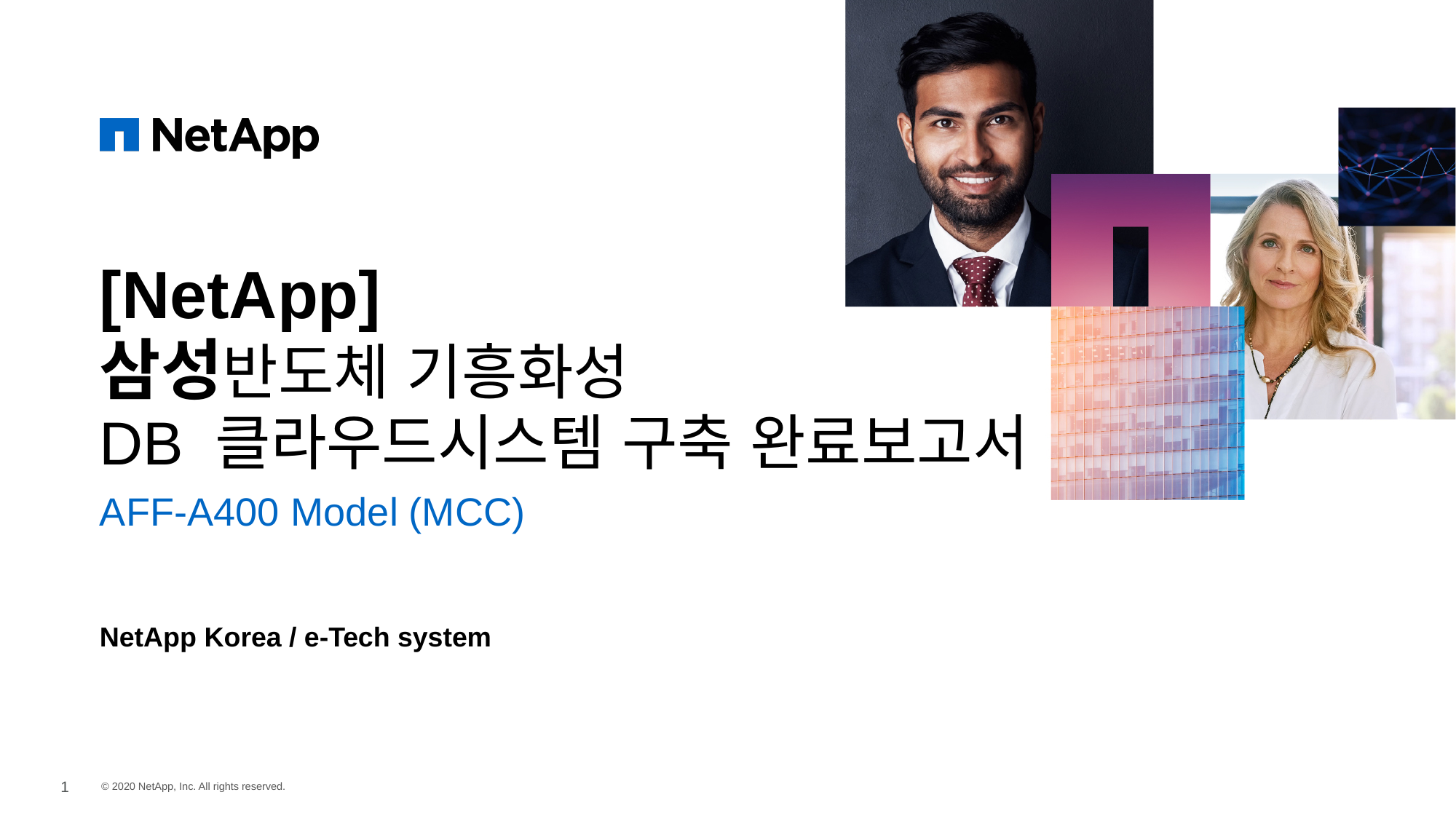

# [NetApp] 삼성반도체 기흥화성 DB 클라우드시스템 구축 완료보고서
AFF-A400 Model (MCC)
NetApp Korea / e-Tech system